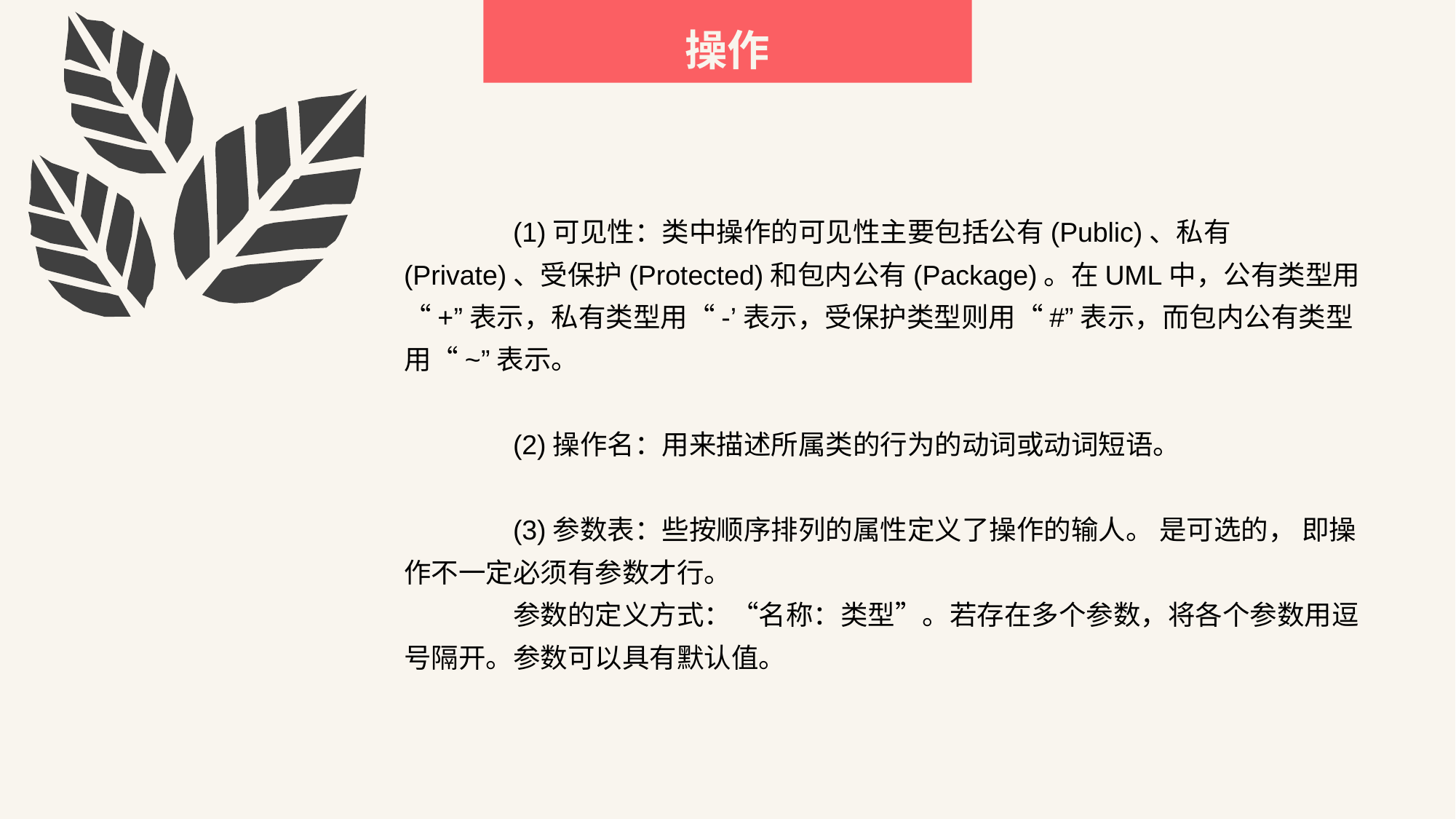

操作
	(1)可见性：类中操作的可见性主要包括公有(Public)、私有(Private)、受保护(Protected)和包内公有(Package)。在UML中，公有类型用“+”表示，私有类型用“-’表示，受保护类型则用“#”表示，而包内公有类型用“~”表示。

	(2)操作名：用来描述所属类的行为的动词或动词短语。

	(3)参数表：些按顺序排列的属性定义了操作的输人。 是可选的， 即操作不一定必须有参数才行。
	参数的定义方式：“名称：类型”。若存在多个参数，将各个参数用逗号隔开。参数可以具有默认值。